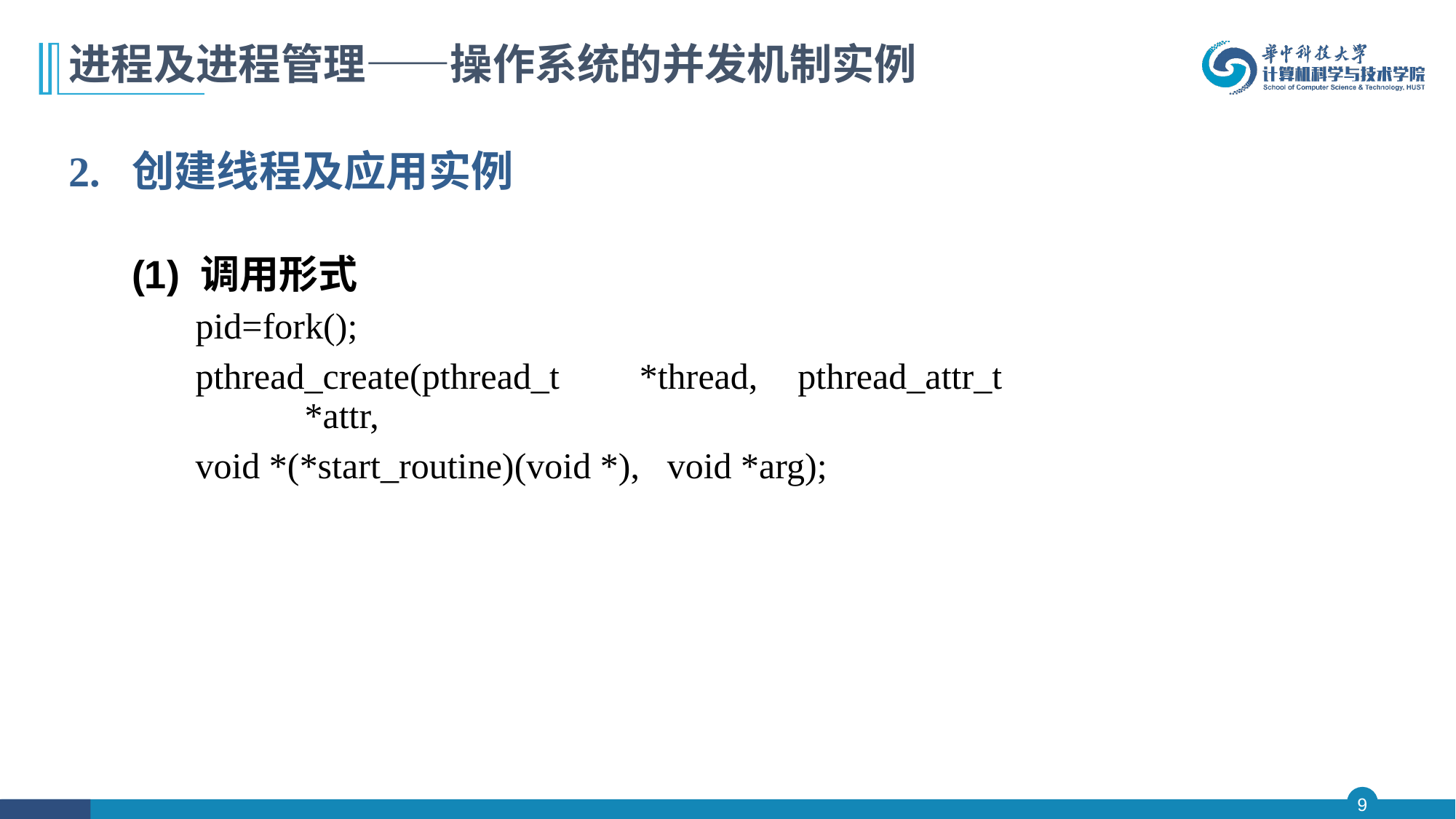

# 进程及进程管理——操作系统的并发机制实例
2.  创建线程及应用实例
(1) 调用形式
       pid=fork();
	pthread_create(pthread_t  *thread, pthread_attr_t		*attr,
	void *(*start_routine)(void *),   void *arg);